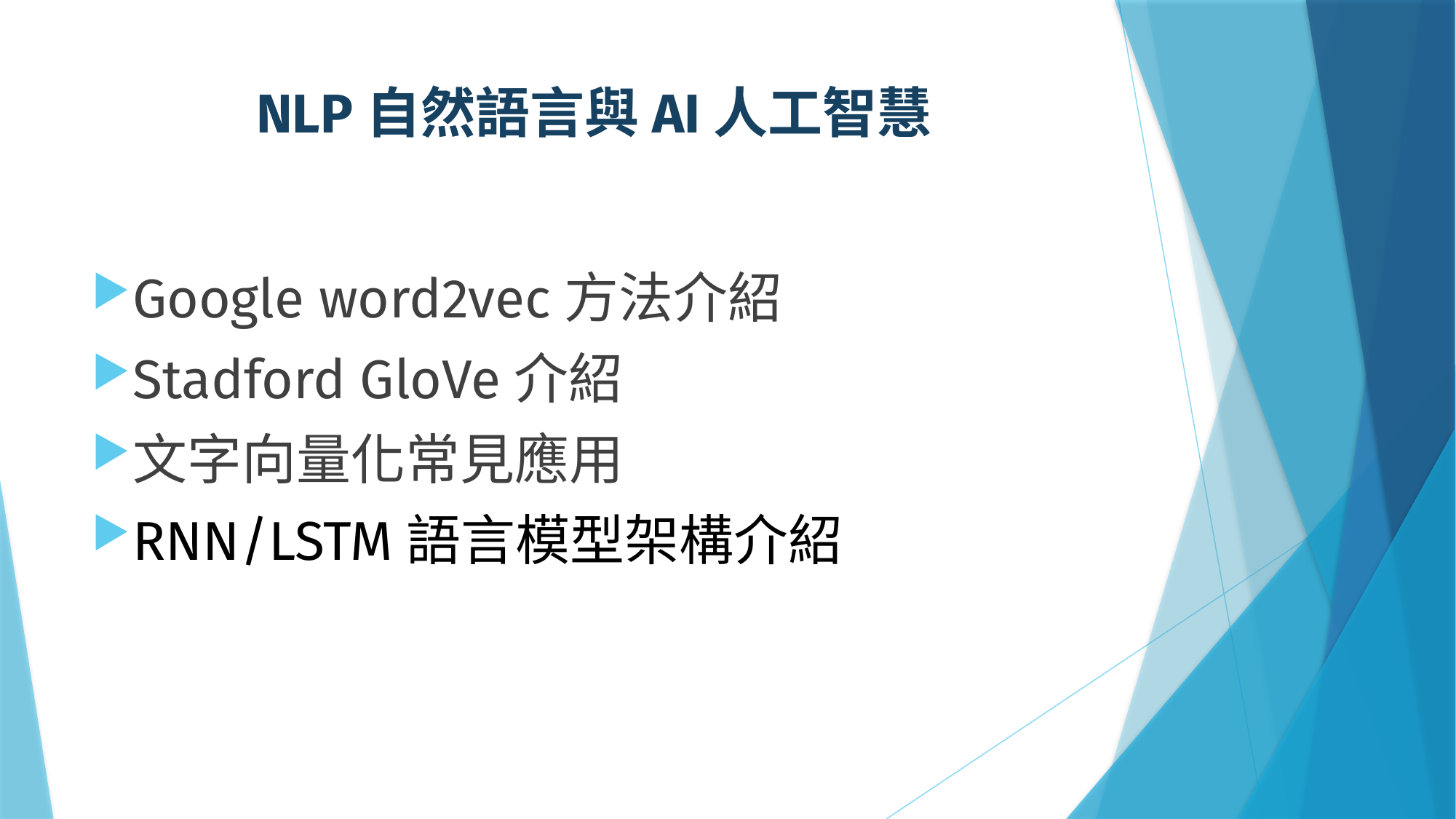

# NLP自然語言與AI人工智慧
Google word2vec方法介紹
Stadford GloVe介紹
文字向量化常見應用
RNN/LSTM語言模型架構介紹